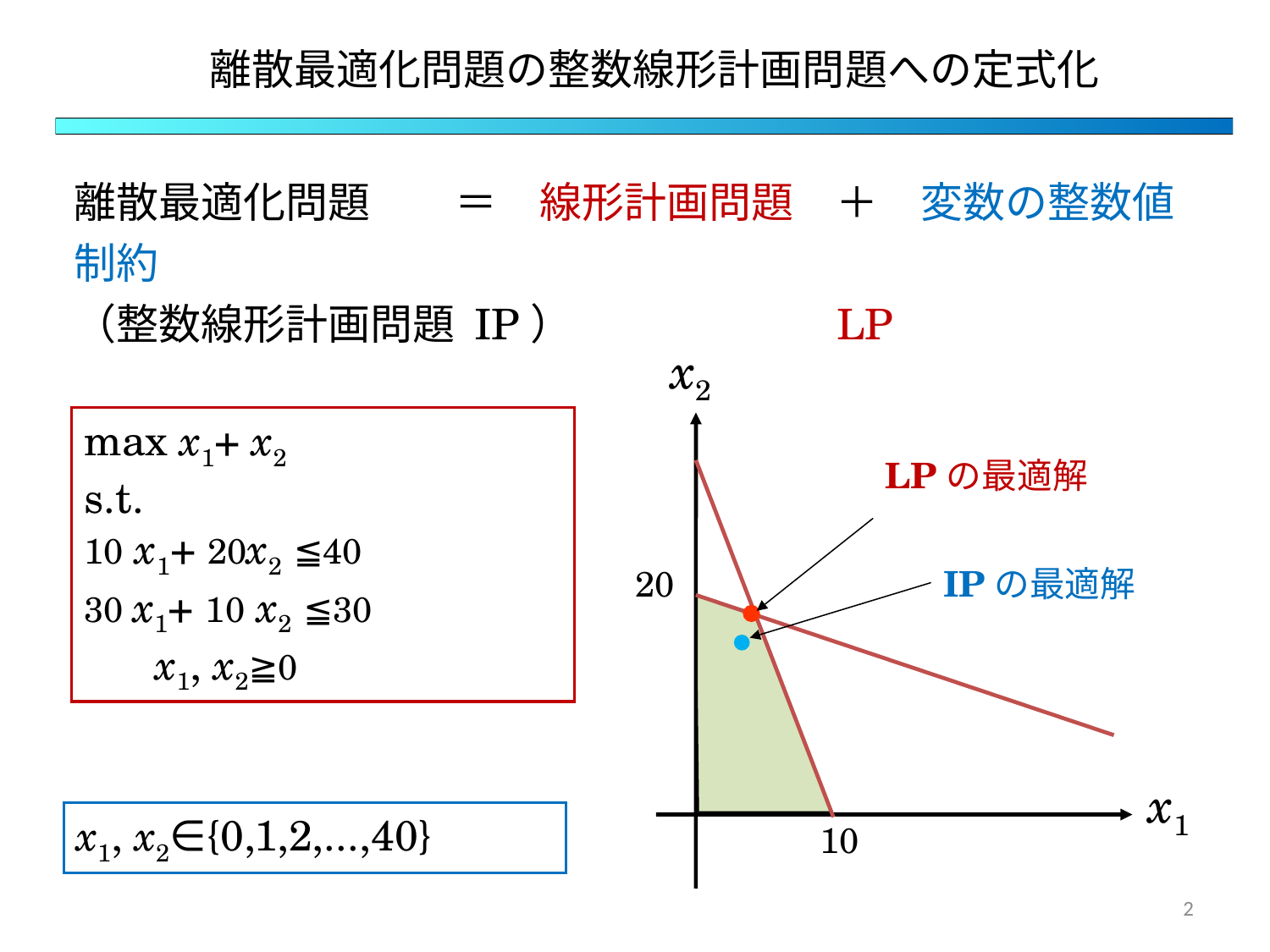

# 離散最適化問題の整数線形計画問題への定式化

離散最適化問題　　＝　線形計画問題　＋　変数の整数値制約
（整数線形計画問題 IP）　　　　　　LP
x2
max x1+ x2
s.t.
10 x1+ 20x2 ≦40
30 x1+ 10 x2 ≦30
      x1, x2≧0

LPの最適解

IPの最適解
20

x1
x1, x2∈{0,1,2,...,40}
10
2